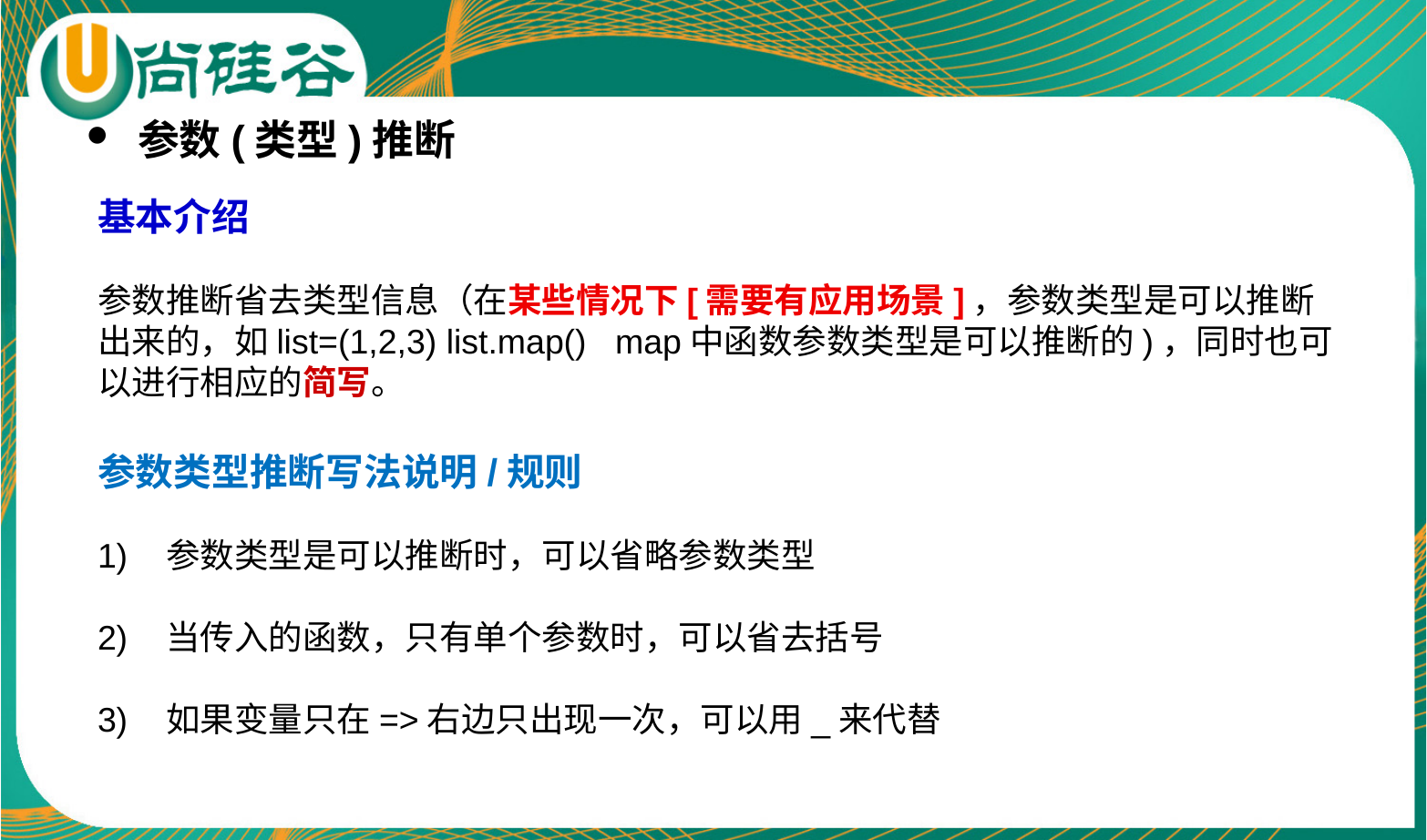

参数(类型)推断

基本介绍

参数推断省去类型信息（在某些情况下[需要有应用场景]，参数类型是可以推断出来的，如list=(1,2,3) list.map()   map中函数参数类型是可以推断的)，同时也可以进行相应的简写。

参数类型推断写法说明/规则

参数类型是可以推断时，可以省略参数类型

当传入的函数，只有单个参数时，可以省去括号

如果变量只在=>右边只出现一次，可以用_来代替